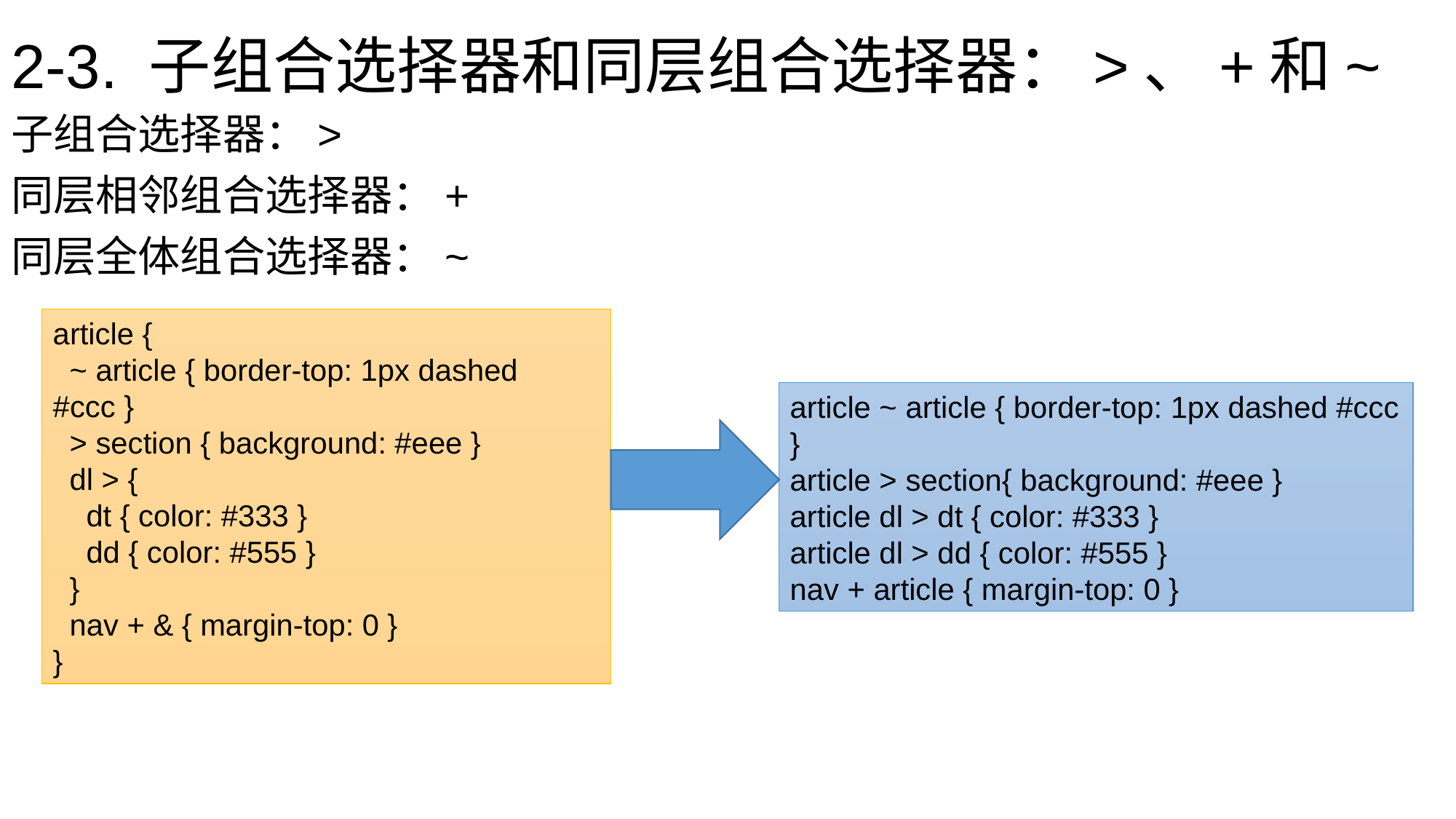

# 2-3. 子组合选择器和同层组合选择器：>、+和~
子组合选择器：>
同层相邻组合选择器：+
同层全体组合选择器：~

article {
  ~ article { border-top: 1px dashed #ccc }
  > section { background: #eee }
  dl > {
    dt { color: #333 }
    dd { color: #555 }
  }
  nav + & { margin-top: 0 }
}
article ~ article { border-top: 1px dashed #ccc }
article > section{ background: #eee }
article dl > dt { color: #333 }
article dl > dd { color: #555 }
nav + article { margin-top: 0 }